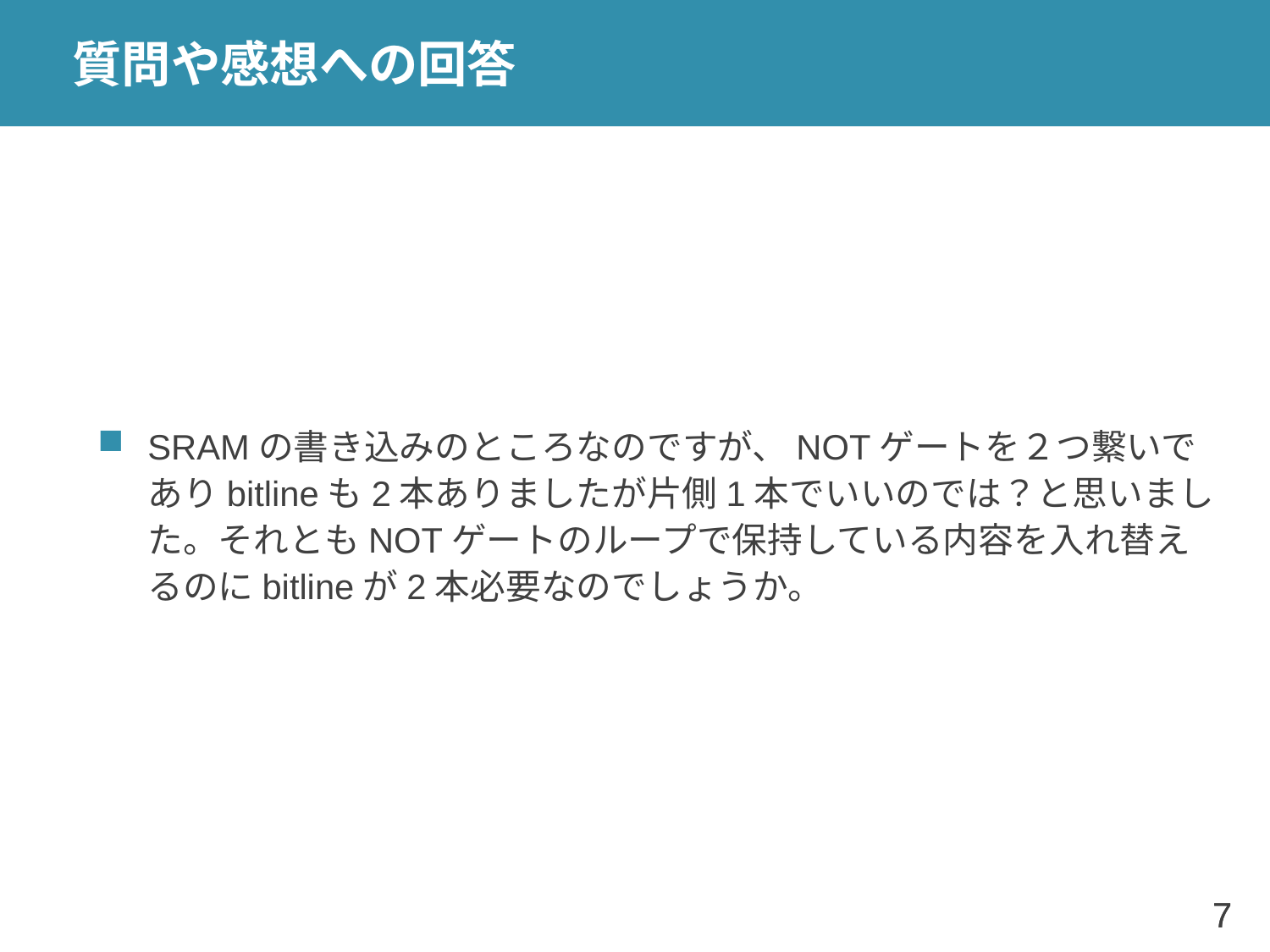

# 質問や感想への回答
SRAMの書き込みのところなのですが、NOTゲートを２つ繋いでありbitlineも2本ありましたが片側1本でいいのでは？と思いました。それともNOTゲートのループで保持している内容を入れ替えるのにbitlineが2本必要なのでしょうか。